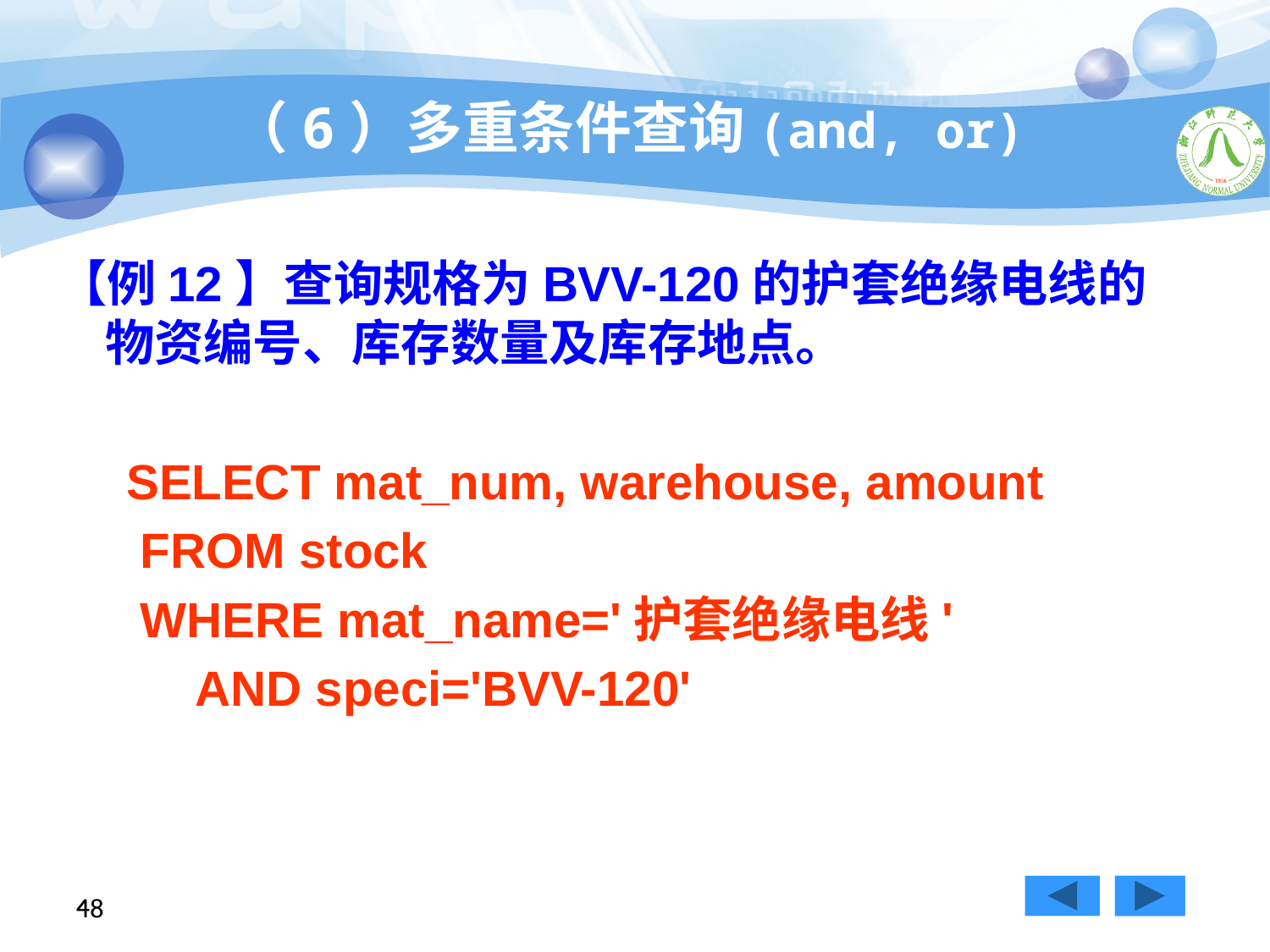

（6）多重条件查询(and, or)
【例12】查询规格为BVV-120的护套绝缘电线的物资编号、库存数量及库存地点。

     SELECT mat_num, warehouse, amount
      FROM stock
      WHERE mat_name='护套绝缘电线'
          AND speci='BVV-120'
48